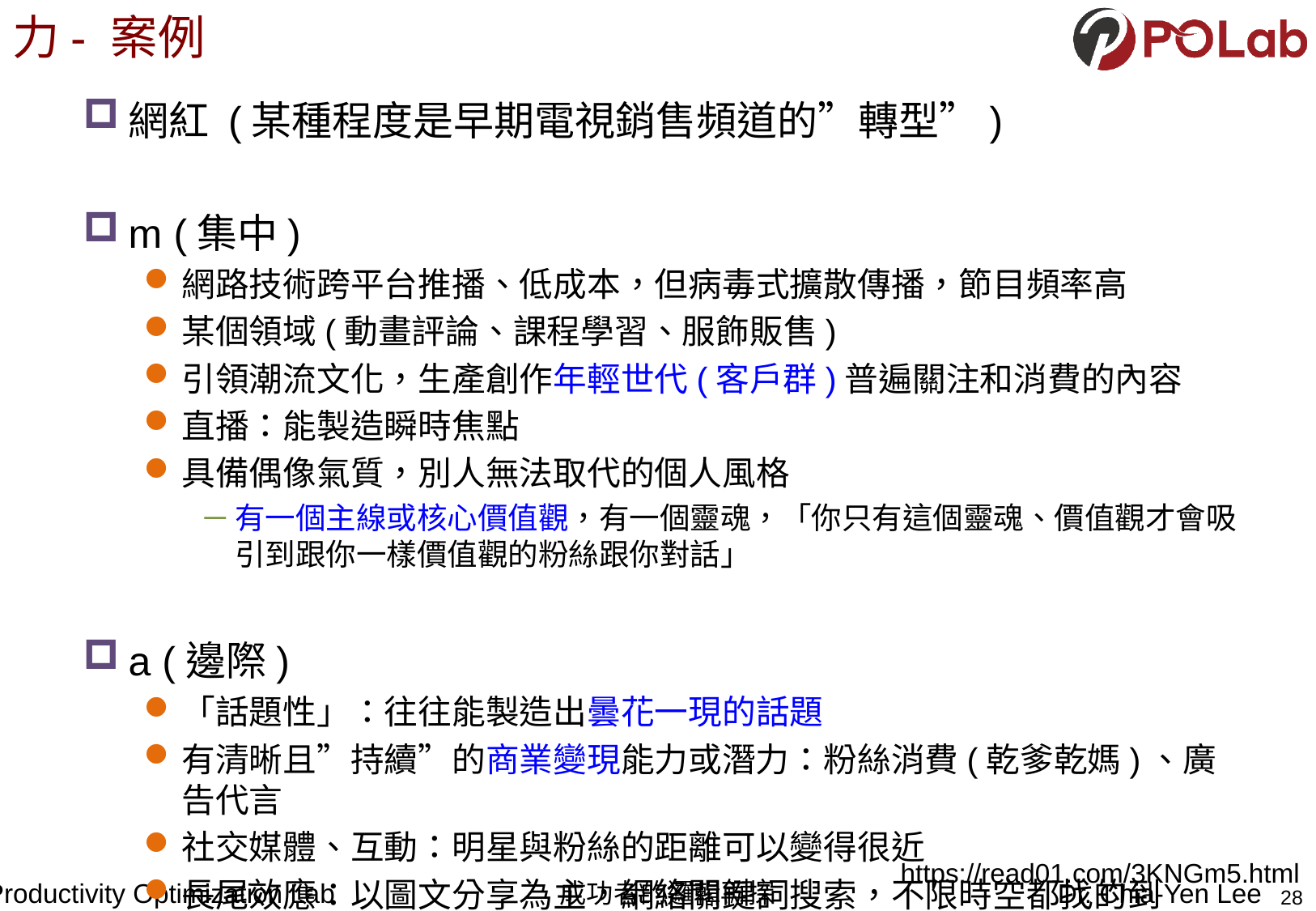

# 力- 案例
網紅 (某種程度是早期電視銷售頻道的”轉型”)

m (集中)
網路技術跨平台推播、低成本，但病毒式擴散傳播，節目頻率高
某個領域(動畫評論、課程學習、服飾販售)
引領潮流文化，生產創作年輕世代(客戶群)普遍關注和消費的內容
直播：能製造瞬時焦點
具備偶像氣質，別人無法取代的個人風格
有一個主線或核心價值觀，有一個靈魂，「你只有這個靈魂、價值觀才會吸引到跟你一樣價值觀的粉絲跟你對話」

a (邊際)
「話題性」：往往能製造出曇花一現的話題
有清晰且”持續”的商業變現能力或潛力：粉絲消費(乾爹乾媽)、廣告代言
社交媒體、互動：明星與粉絲的距離可以變得很近
長尾效應：以圖文分享為主，網絡關鍵詞搜索，不限時空都找的到
https://read01.com/3KNGm5.html
28